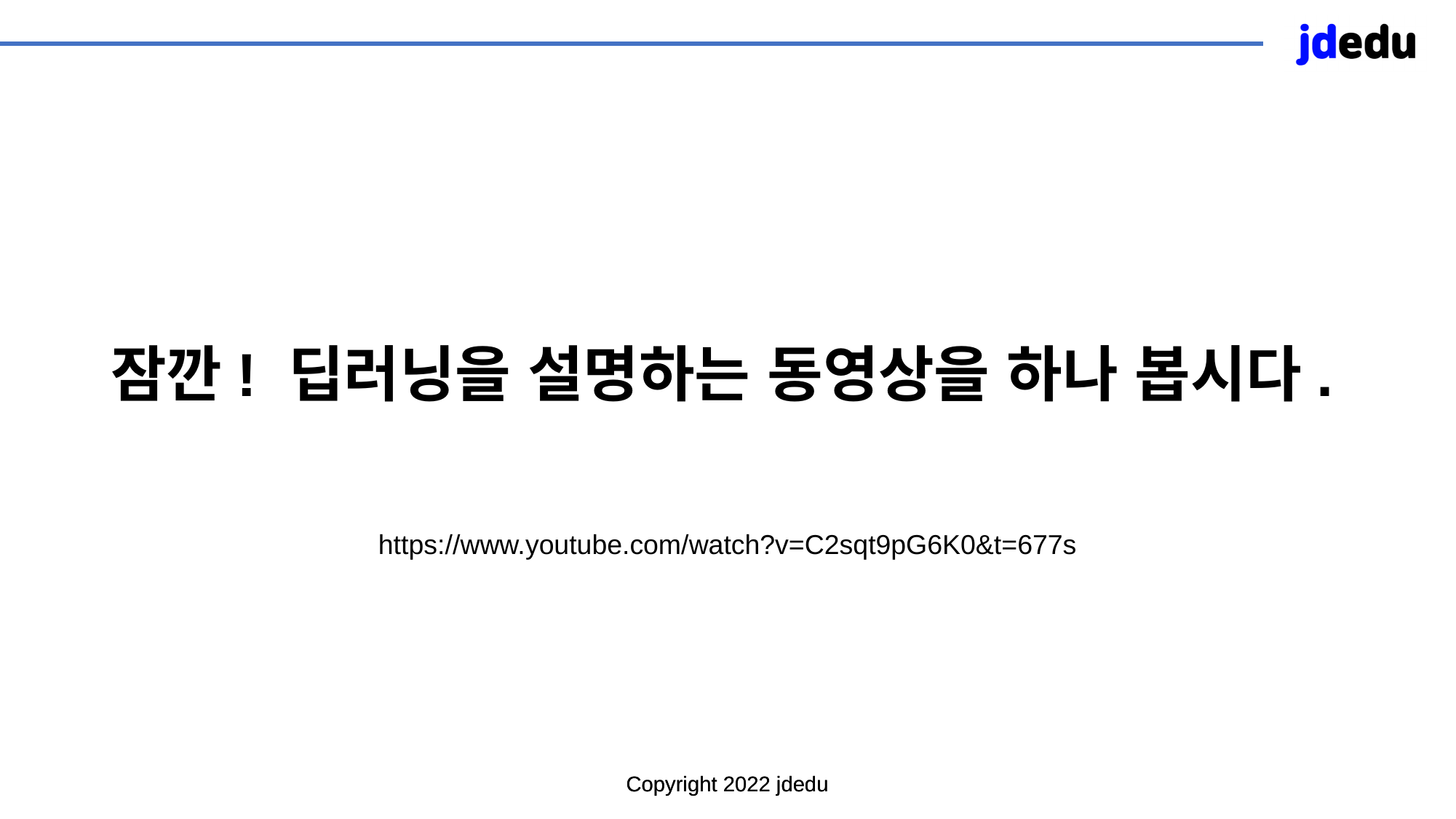

# 잠깐! 딥러닝을 설명하는 동영상을 하나 봅시다.
https://www.youtube.com/watch?v=C2sqt9pG6K0&t=677s